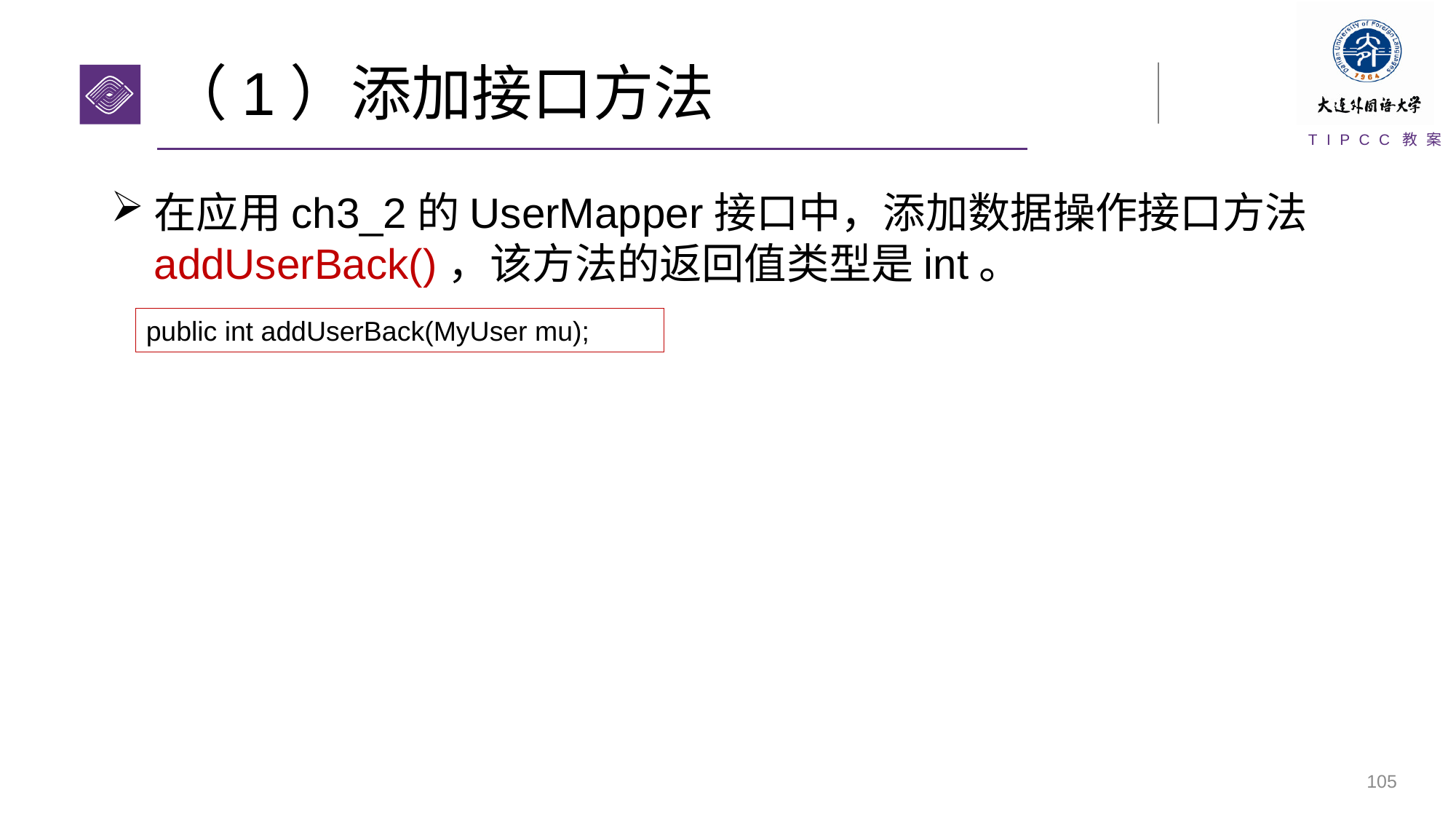

# （1）添加接口方法
在应用ch3_2的UserMapper接口中，添加数据操作接口方法addUserBack()，该方法的返回值类型是int。
public int addUserBack(MyUser mu);
105